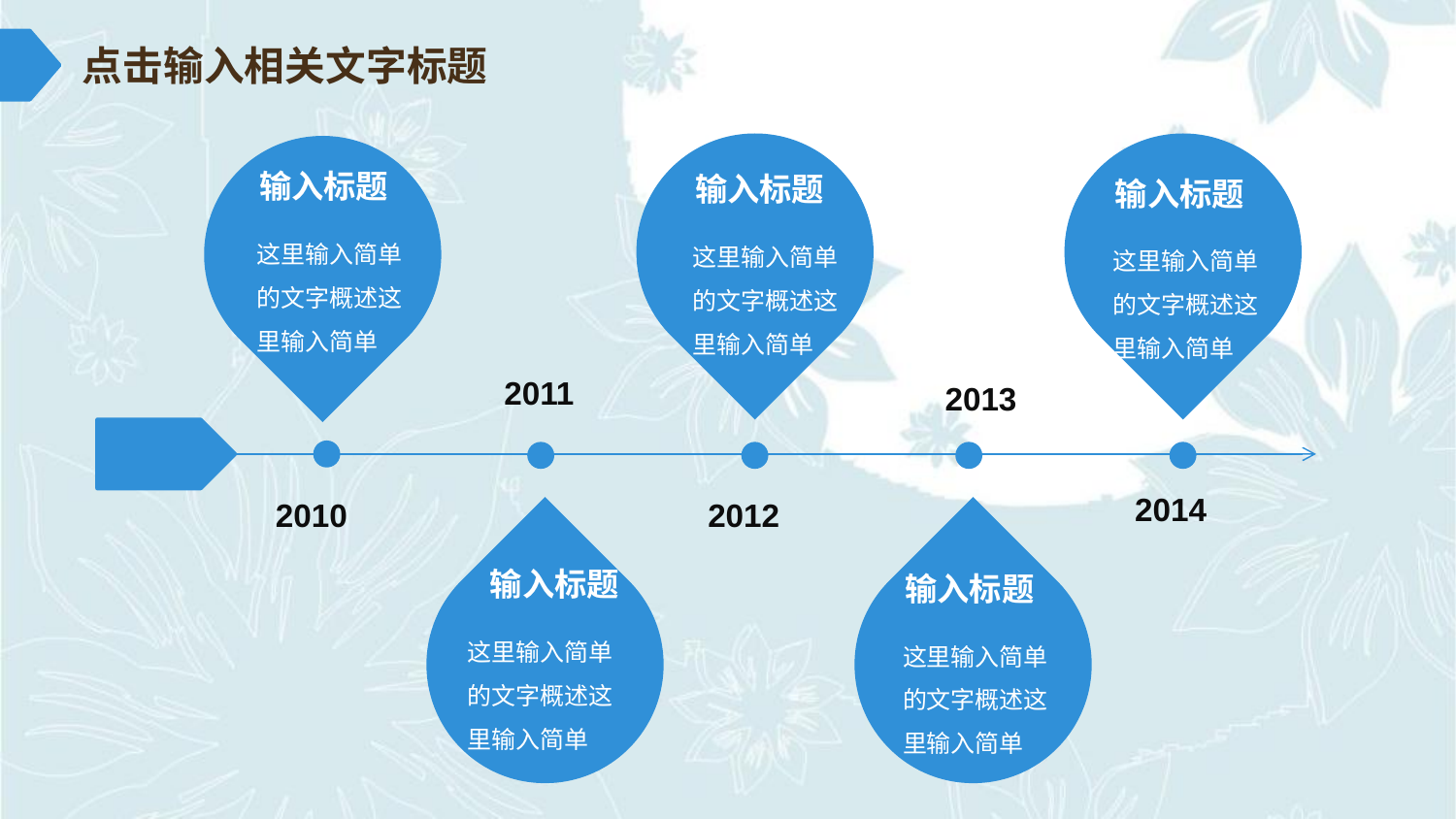

点击输入相关文字标题

输入标题
这里输入简单的文字概述这里输入简单

输入标题
这里输入简单的文字概述这里输入简单

输入标题
这里输入简单的文字概述这里输入简单
2011
2013

2014
2010
2012

输入标题
这里输入简单的文字概述这里输入简单

输入标题
这里输入简单的文字概述这里输入简单